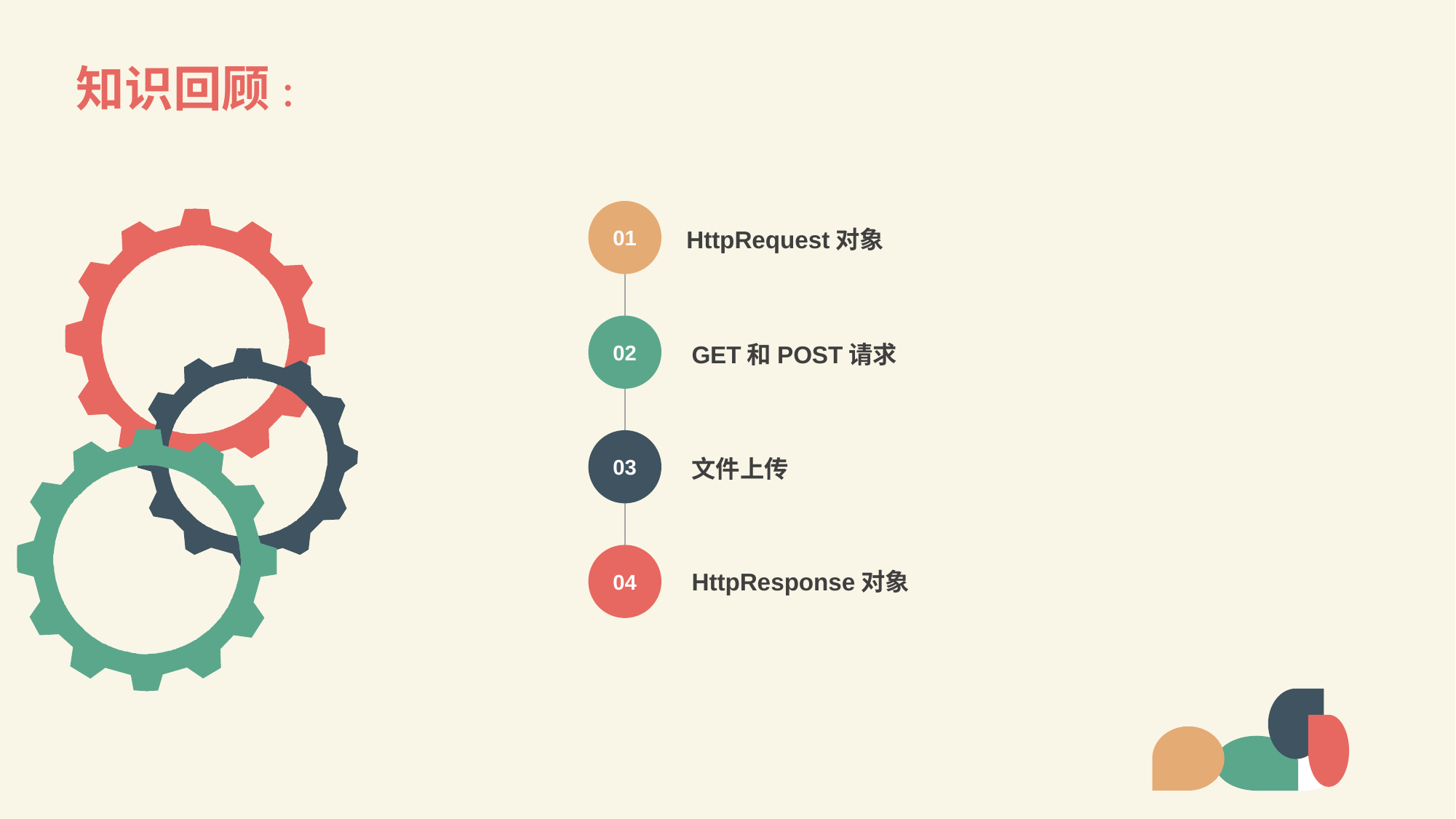

# 知识回顾:

01

HttpRequest对象

02
GET和POST请求

03
文件上传

04
HttpResponse对象

LOREM